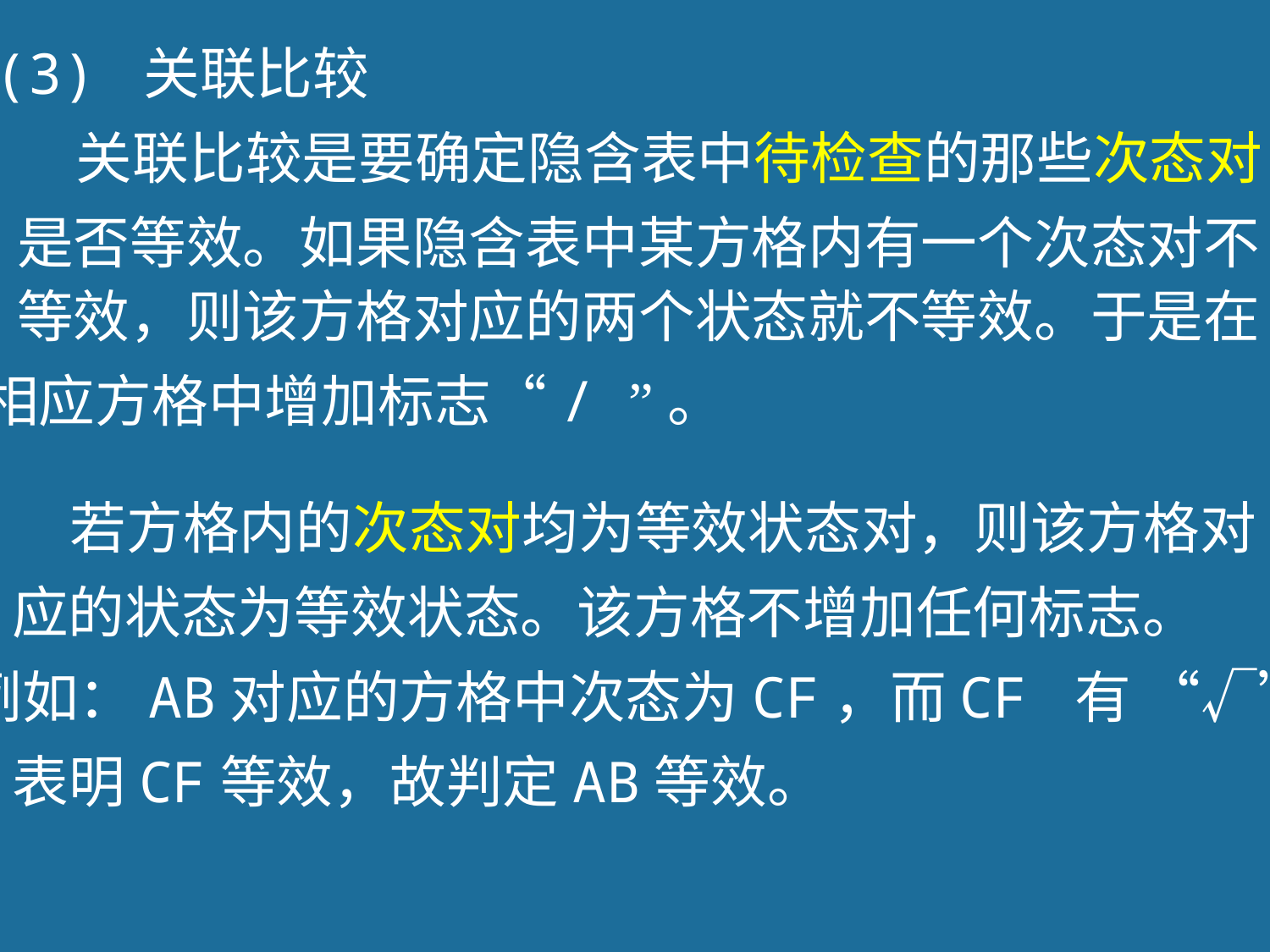

(3) 关联比较
关联比较是要确定隐含表中待检查的那些次态对
是否等效。如果隐含表中某方格内有一个次态对不
等效，则该方格对应的两个状态就不等效。于是在
相应方格中增加标志“/ ”。
 若方格内的次态对均为等效状态对，则该方格对
应的状态为等效状态。该方格不增加任何标志。
例如：AB对应的方格中次态为CF，而CF 有 “√”
表明CF等效，故判定AB等效。
71